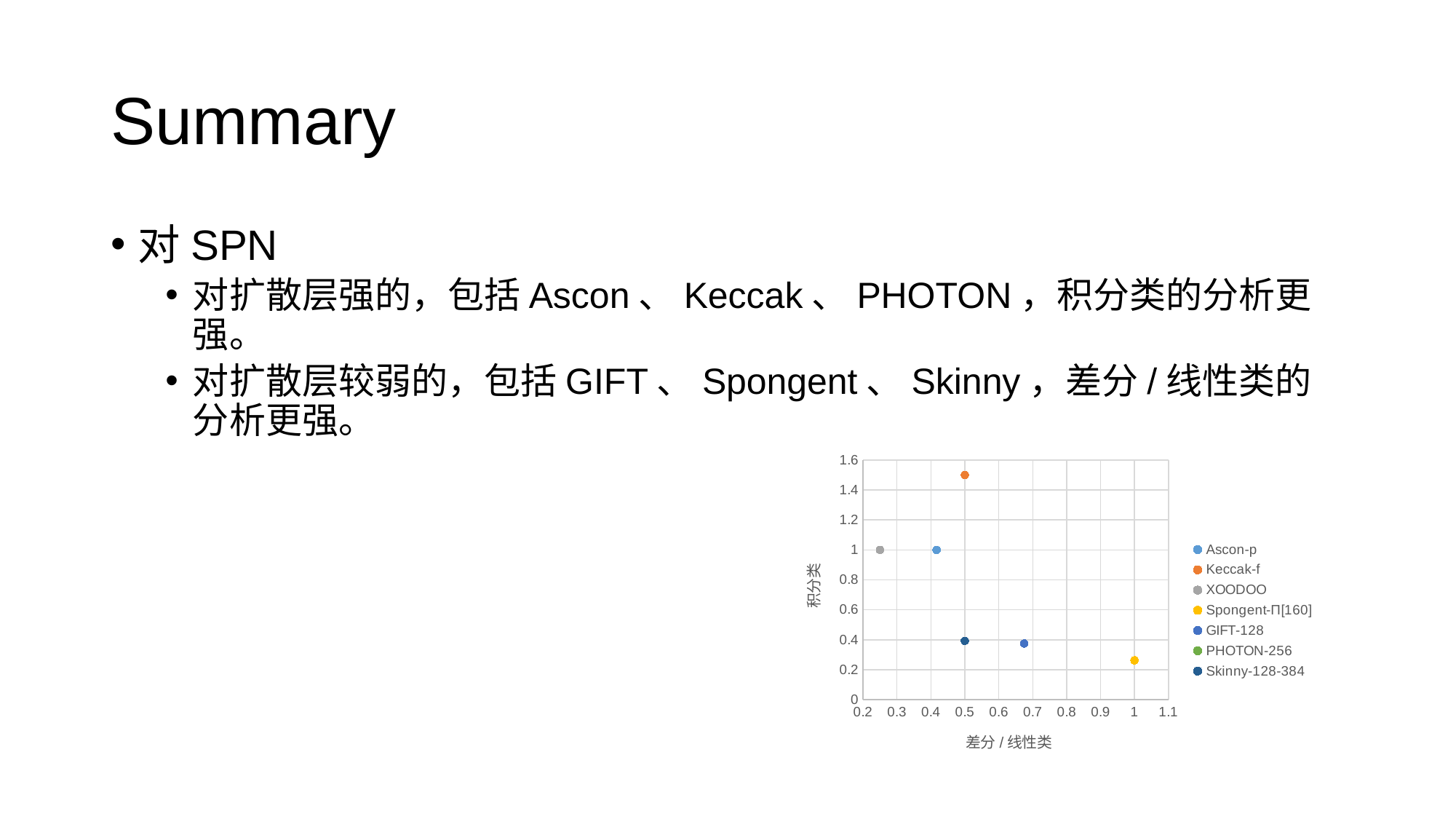

# Summary
对SPN
对扩散层强的，包括Ascon、Keccak、PHOTON，积分类的分析更强。
对扩散层较弱的，包括GIFT、Spongent、Skinny，差分/线性类的分析更强。

### Chart

| Category | Ascon-p | Keccak-f | XOODOO | Spongent-Π[160] | GIFT-128 | PHOTON-256 | Skinny-128-384 |
|---|---|---|---|---|---|---|---|